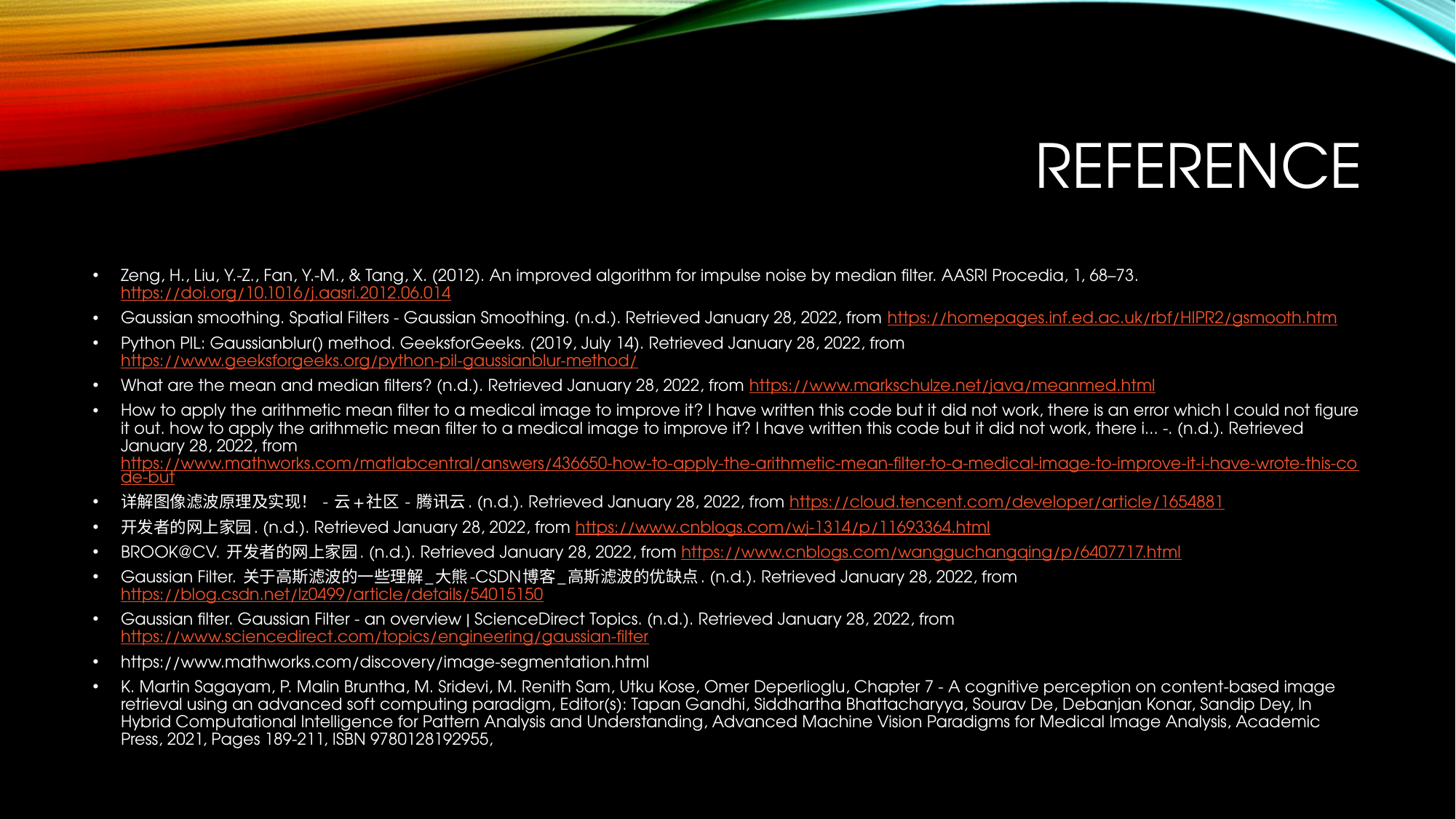

# reference
Zeng, H., Liu, Y.-Z., Fan, Y.-M., & Tang, X. (2012). An improved algorithm for impulse noise by median filter. AASRI Procedia, 1, 68–73. https://doi.org/10.1016/j.aasri.2012.06.014
Gaussian smoothing. Spatial Filters - Gaussian Smoothing. (n.d.). Retrieved January 28, 2022, from https://homepages.inf.ed.ac.uk/rbf/HIPR2/gsmooth.htm
Python PIL: Gaussianblur() method. GeeksforGeeks. (2019, July 14). Retrieved January 28, 2022, from https://www.geeksforgeeks.org/python-pil-gaussianblur-method/
What are the mean and median filters? (n.d.). Retrieved January 28, 2022, from https://www.markschulze.net/java/meanmed.html
How to apply the arithmetic mean filter to a medical image to improve it? I have written this code but it did not work, there is an error which I could not figure it out. how to apply the arithmetic mean filter to a medical image to improve it? I have written this code but it did not work, there i... -. (n.d.). Retrieved January 28, 2022, from https://www.mathworks.com/matlabcentral/answers/436650-how-to-apply-the-arithmetic-mean-filter-to-a-medical-image-to-improve-it-i-have-wrote-this-code-but
详解图像滤波原理及实现！ - 云+社区 - 腾讯云. (n.d.). Retrieved January 28, 2022, from https://cloud.tencent.com/developer/article/1654881
开发者的网上家园. (n.d.). Retrieved January 28, 2022, from https://www.cnblogs.com/wj-1314/p/11693364.html
BROOK@CV. 开发者的网上家园. (n.d.). Retrieved January 28, 2022, from https://www.cnblogs.com/wangguchangqing/p/6407717.html
Gaussian Filter. 关于高斯滤波的一些理解_大熊-CSDN博客_高斯滤波的优缺点. (n.d.). Retrieved January 28, 2022, from https://blog.csdn.net/lz0499/article/details/54015150
Gaussian filter. Gaussian Filter - an overview | ScienceDirect Topics. (n.d.). Retrieved January 28, 2022, from https://www.sciencedirect.com/topics/engineering/gaussian-filter
https://www.mathworks.com/discovery/image-segmentation.html
K. Martin Sagayam, P. Malin Bruntha, M. Sridevi, M. Renith Sam, Utku Kose, Omer Deperlioglu, Chapter 7 - A cognitive perception on content-based image retrieval using an advanced soft computing paradigm, Editor(s): Tapan Gandhi, Siddhartha Bhattacharyya, Sourav De, Debanjan Konar, Sandip Dey, In Hybrid Computational Intelligence for Pattern Analysis and Understanding, Advanced Machine Vision Paradigms for Medical Image Analysis, Academic Press, 2021, Pages 189-211, ISBN 9780128192955,